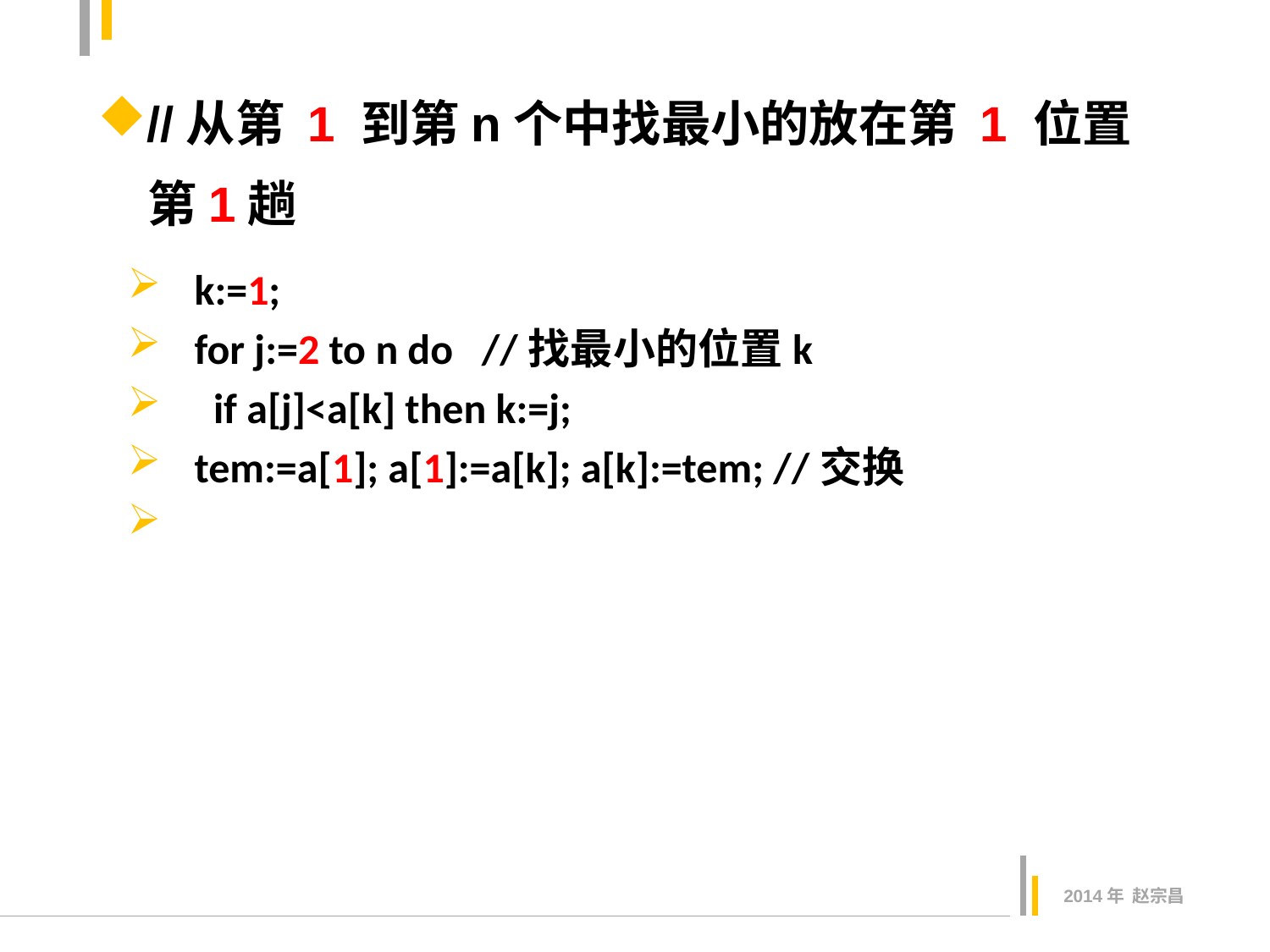

//从第 1 到第n个中找最小的放在第 1 位置
第1趟
  k:=1;
  for j:=2 to n do   //找最小的位置k
    if a[j]<a[k] then k:=j;
  tem:=a[1]; a[1]:=a[k]; a[k]:=tem; //交换